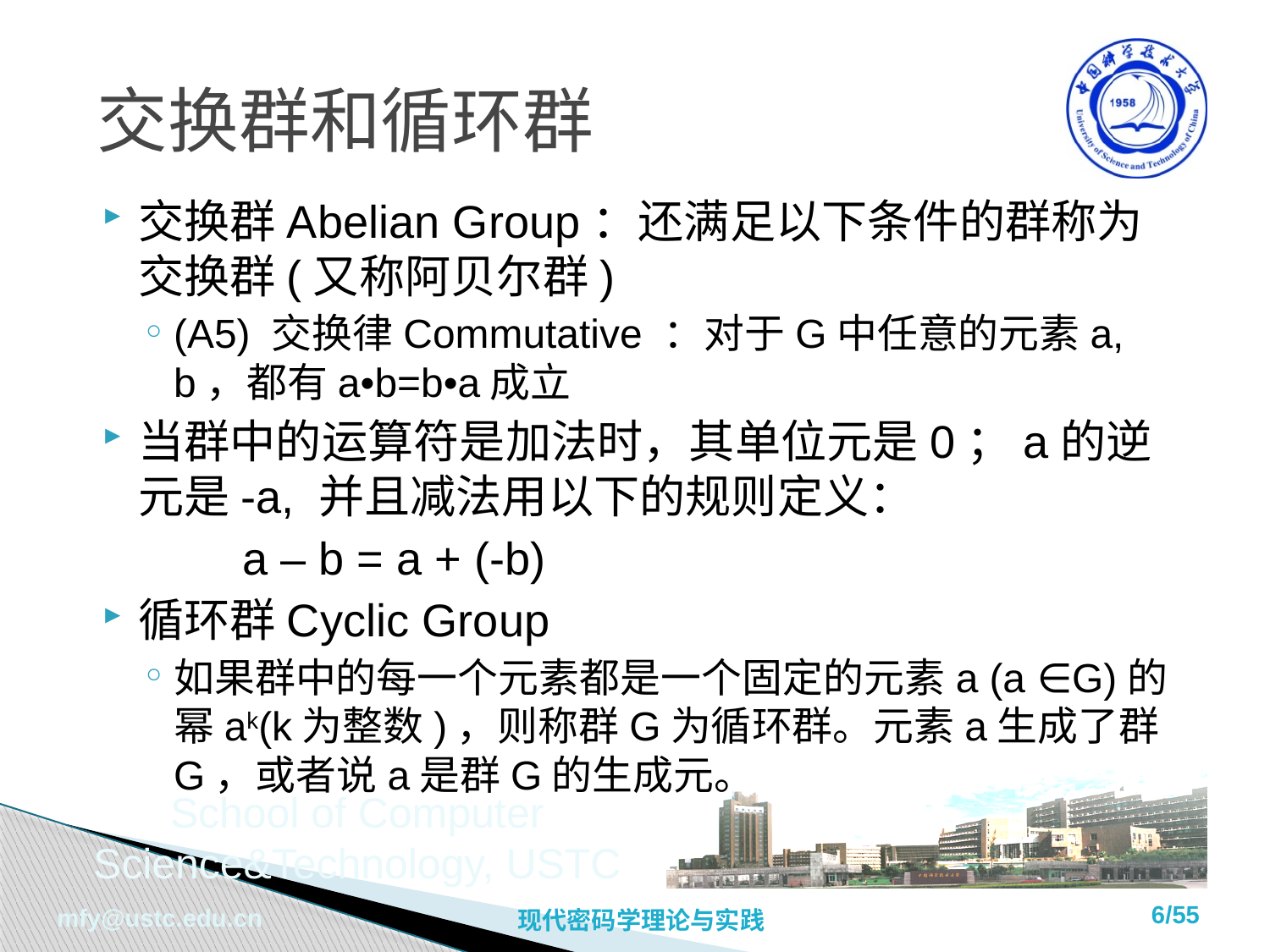

# 交换群和循环群
交换群Abelian Group：还满足以下条件的群称为交换群(又称阿贝尔群)
(A5) 交换律Commutative ：对于G中任意的元素a, b，都有a•b=b•a成立
当群中的运算符是加法时，其单位元是0；a的逆元是-a, 并且减法用以下的规则定义：
           a – b = a + (-b)
循环群Cyclic Group
如果群中的每一个元素都是一个固定的元素a (a ∈G)的幂ak(k为整数)，则称群G为循环群。元素a生成了群G，或者说a是群G的生成元。